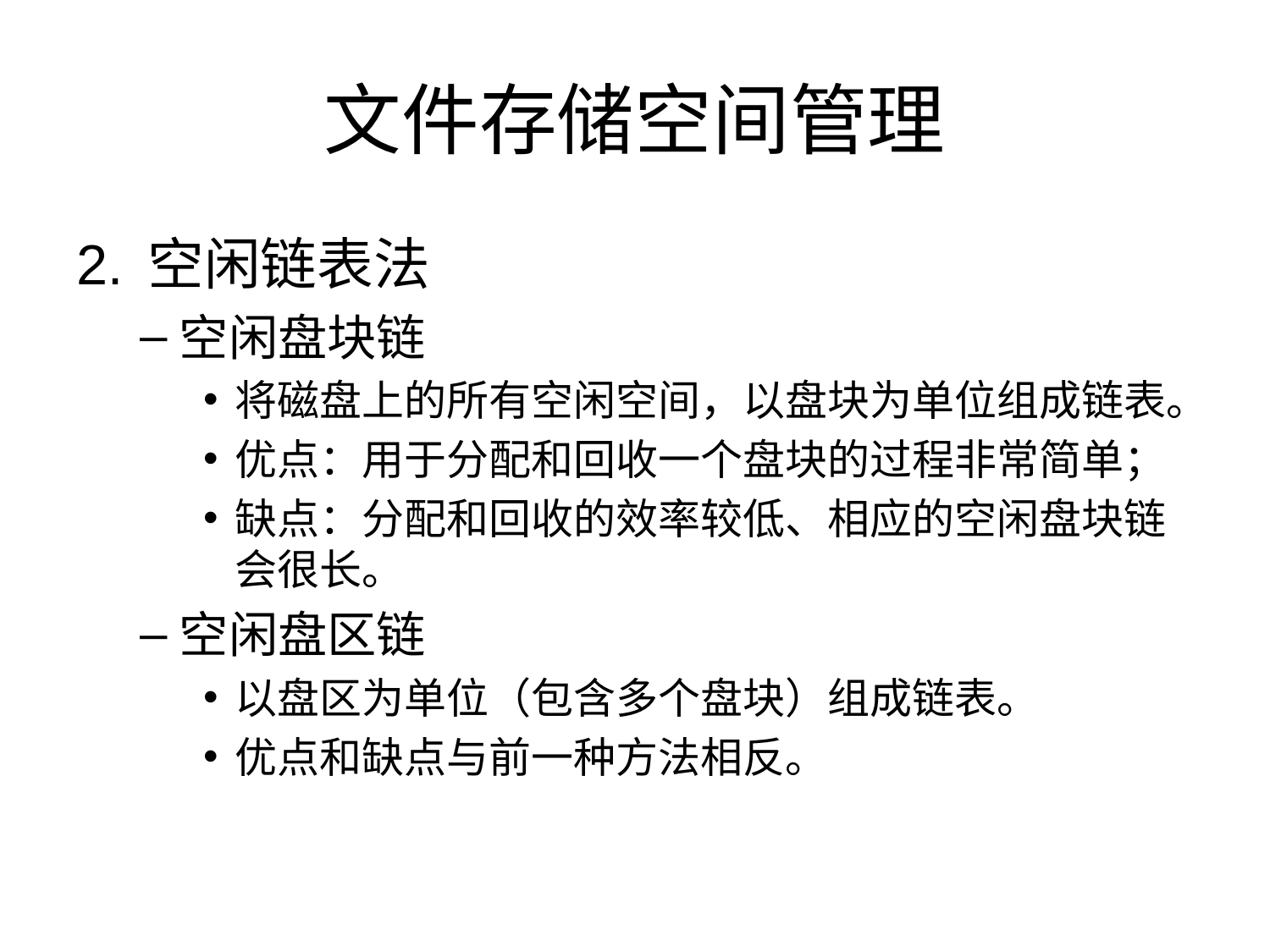

# 文件存储空间管理
空闲链表法
空闲盘块链
将磁盘上的所有空闲空间，以盘块为单位组成链表。
优点：用于分配和回收一个盘块的过程非常简单；
缺点：分配和回收的效率较低、相应的空闲盘块链会很长。
空闲盘区链
以盘区为单位（包含多个盘块）组成链表。
优点和缺点与前一种方法相反。